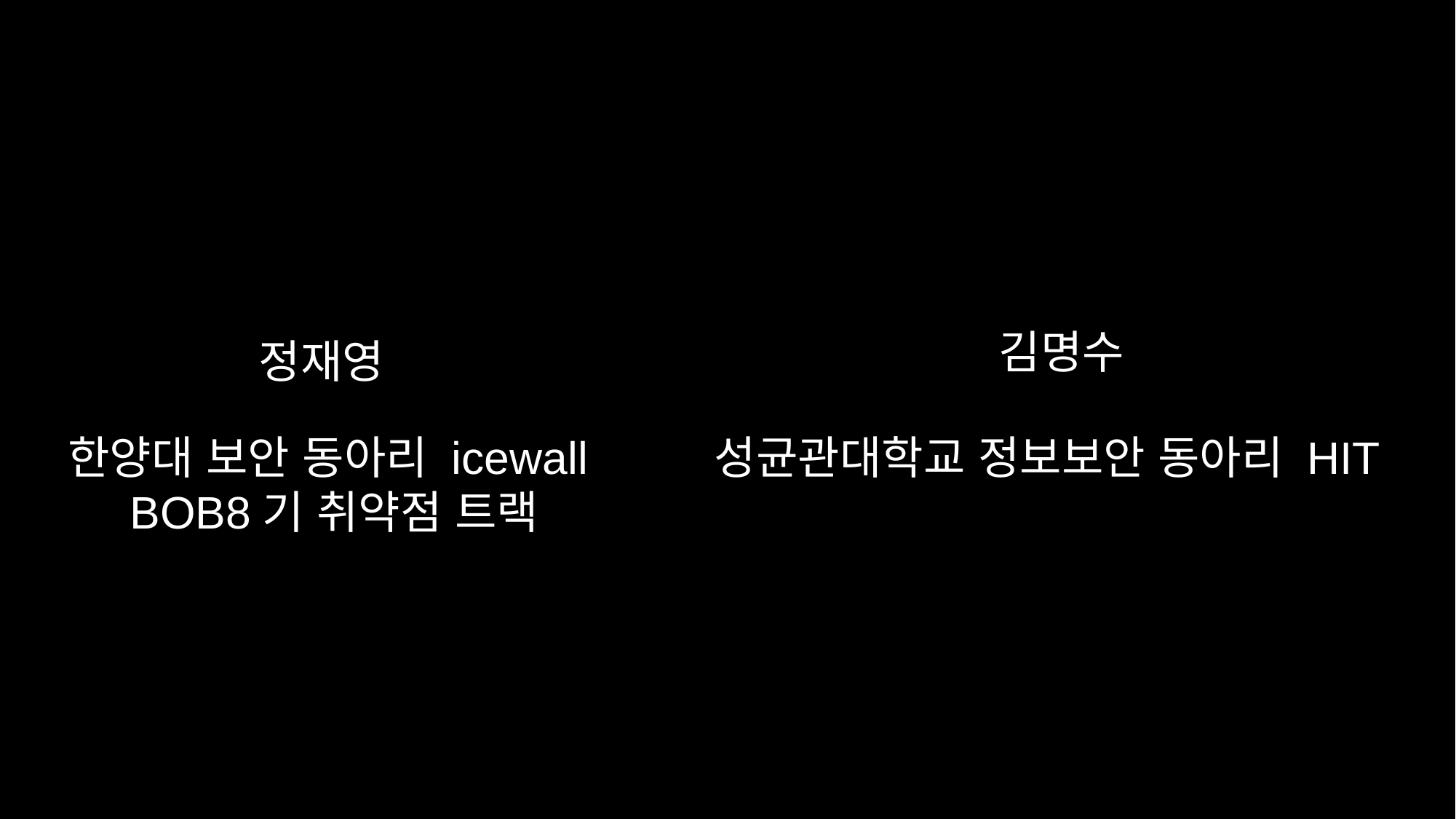

정재영

김명수
한양대 보안 동아리 icewall
BOB8기 취약점 트랙

성균관대학교 정보보안 동아리 HIT